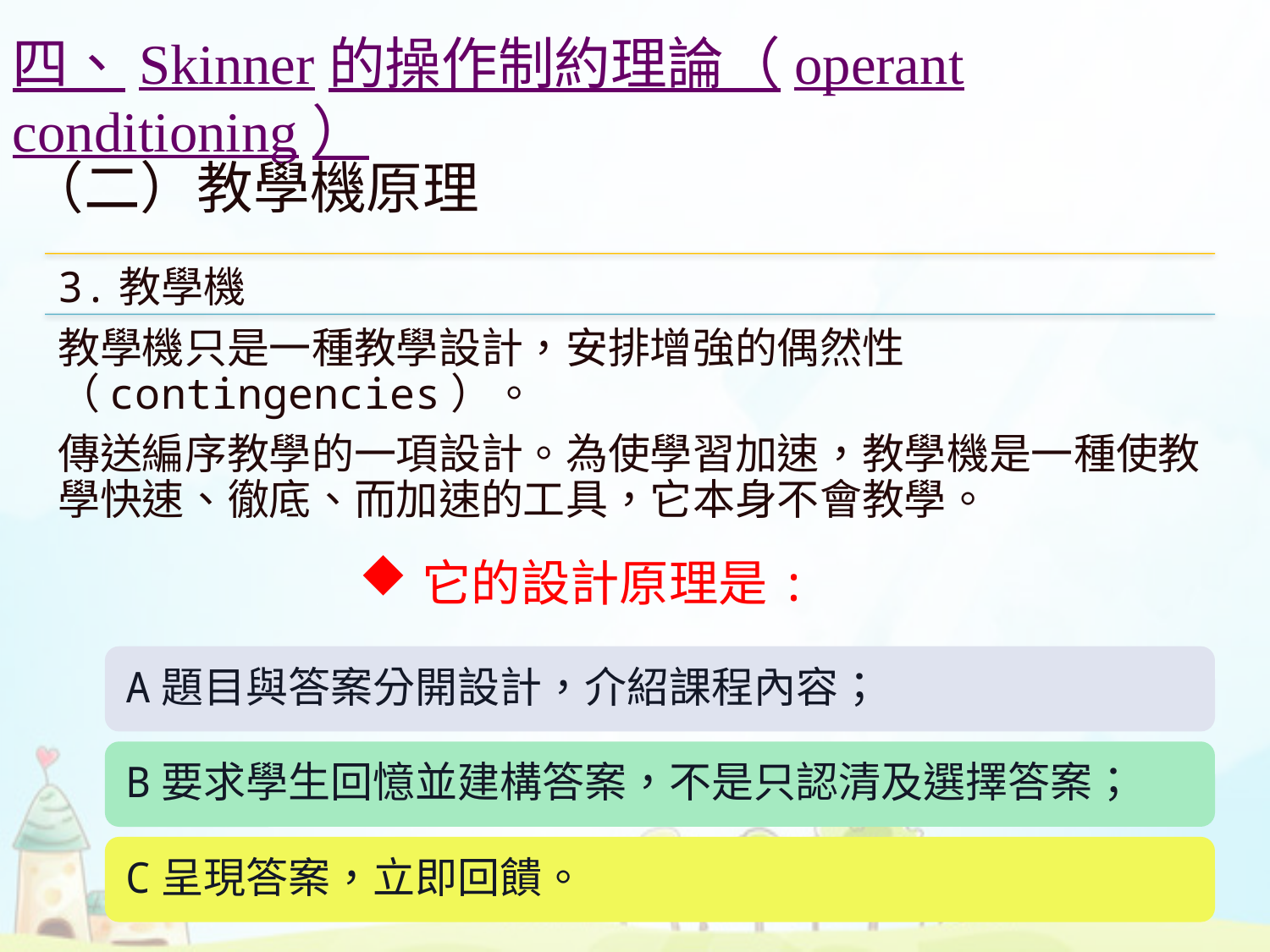

四、Skinner的操作制約理論（operant conditioning）
（二）教學機原理
3.教學機
教學機只是一種教學設計，安排增強的偶然性（contingencies）。
傳送編序教學的一項設計。為使學習加速，教學機是一種使教學快速、徹底、而加速的工具，它本身不會教學。
它的設計原理是:
A題目與答案分開設計，介紹課程內容；
B要求學生回憶並建構答案，不是只認清及選擇答案；
C呈現答案，立即回饋。